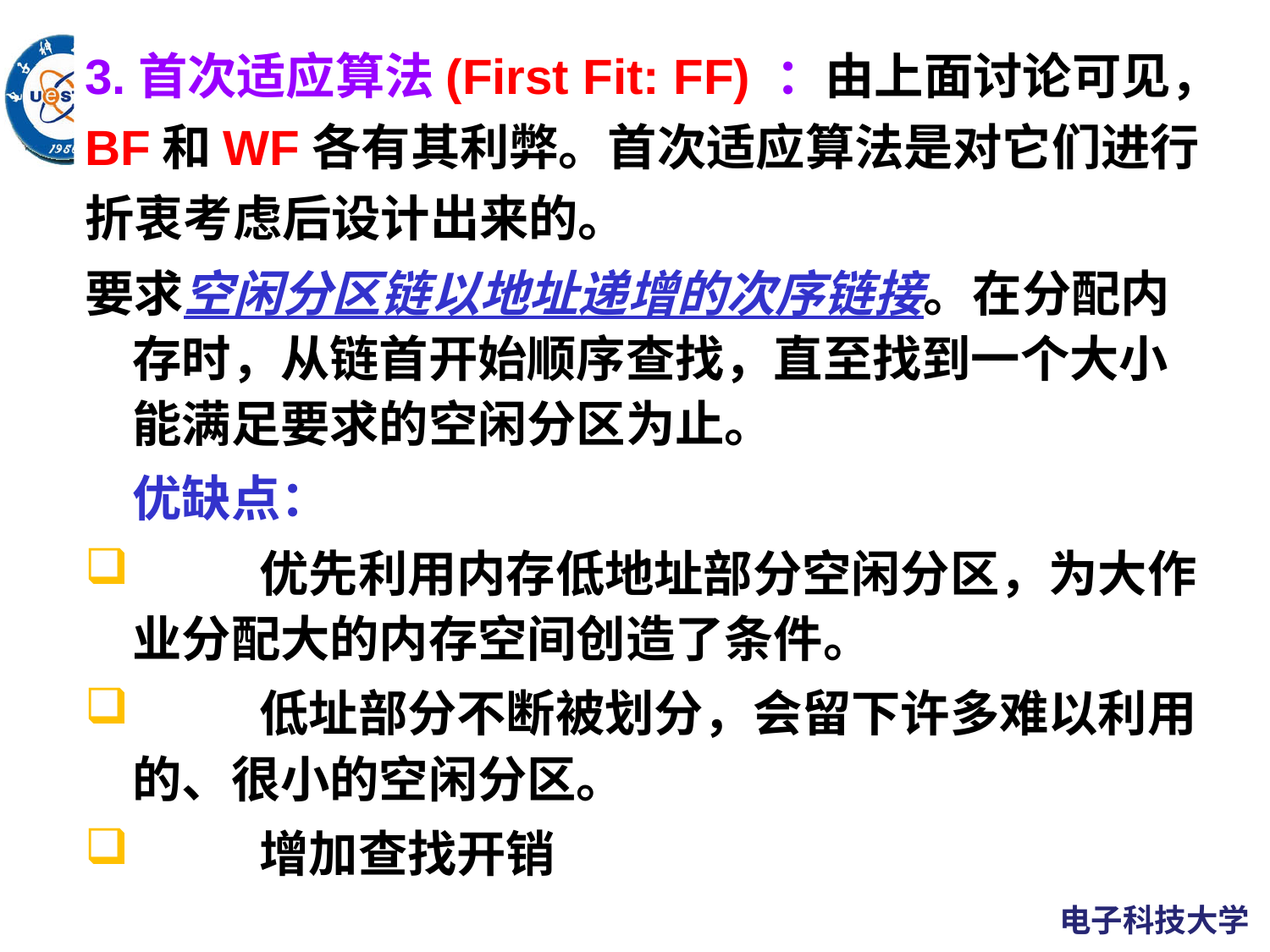

3.首次适应算法(First Fit: FF) ：由上面讨论可见，BF和WF各有其利弊。首次适应算法是对它们进行折衷考虑后设计出来的。
要求空闲分区链以地址递增的次序链接。在分配内存时，从链首开始顺序查找，直至找到一个大小能满足要求的空闲分区为止。
	优缺点：
	优先利用内存低地址部分空闲分区，为大作业分配大的内存空间创造了条件。
	低址部分不断被划分，会留下许多难以利用的、很小的空闲分区。
	增加查找开销